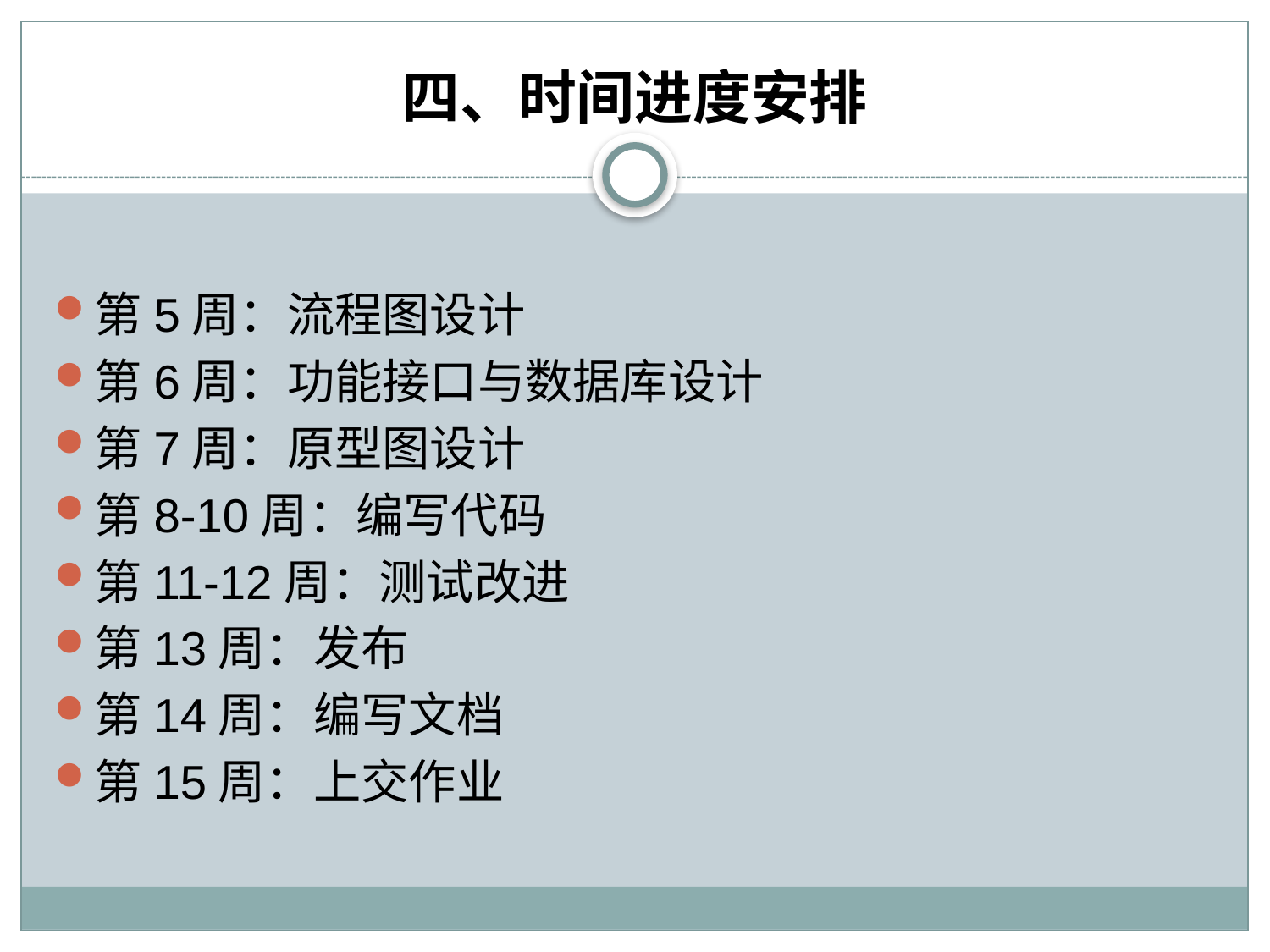

# 四、时间进度安排

第5周：流程图设计
第6周：功能接口与数据库设计
第7周：原型图设计
第8-10周：编写代码
第11-12周：测试改进
第13周：发布
第14周：编写文档
第15周：上交作业